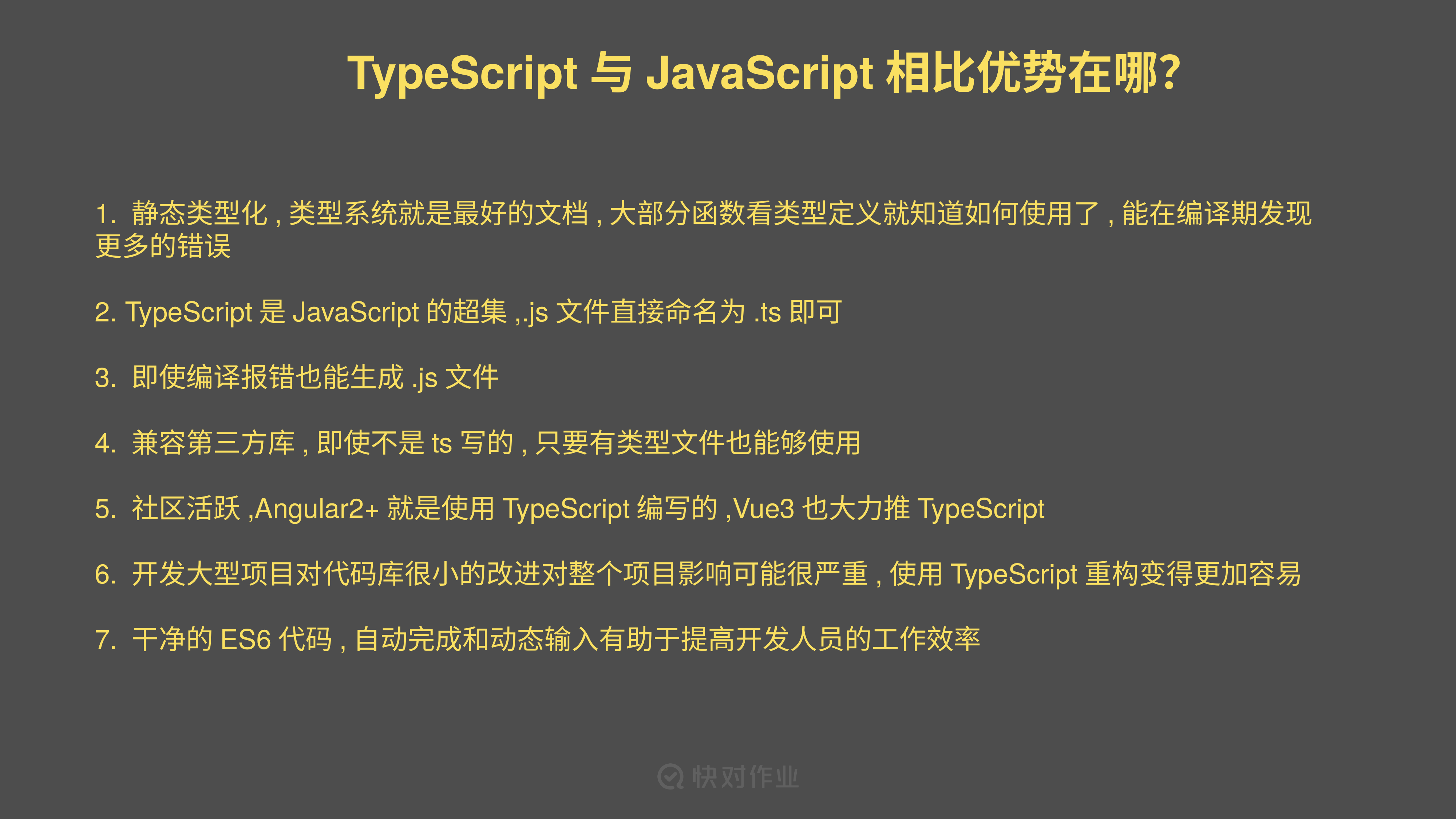

TypeScript与JavaScript相比优势在哪？
1. 静态类型化,类型系统就是最好的文档,大部分函数看类型定义就知道如何使用了,能在编译期发现更多的错误

2. TypeScript是JavaScript的超集,.js文件直接命名为.ts即可

3. 即使编译报错也能生成.js文件

4. 兼容第三方库,即使不是ts写的,只要有类型文件也能够使用

5. 社区活跃,Angular2+就是使用TypeScript编写的,Vue3也大力推TypeScript

6. 开发大型项目对代码库很小的改进对整个项目影响可能很严重,使用TypeScript重构变得更加容易

7. 干净的ES6代码,自动完成和动态输入有助于提高开发人员的工作效率